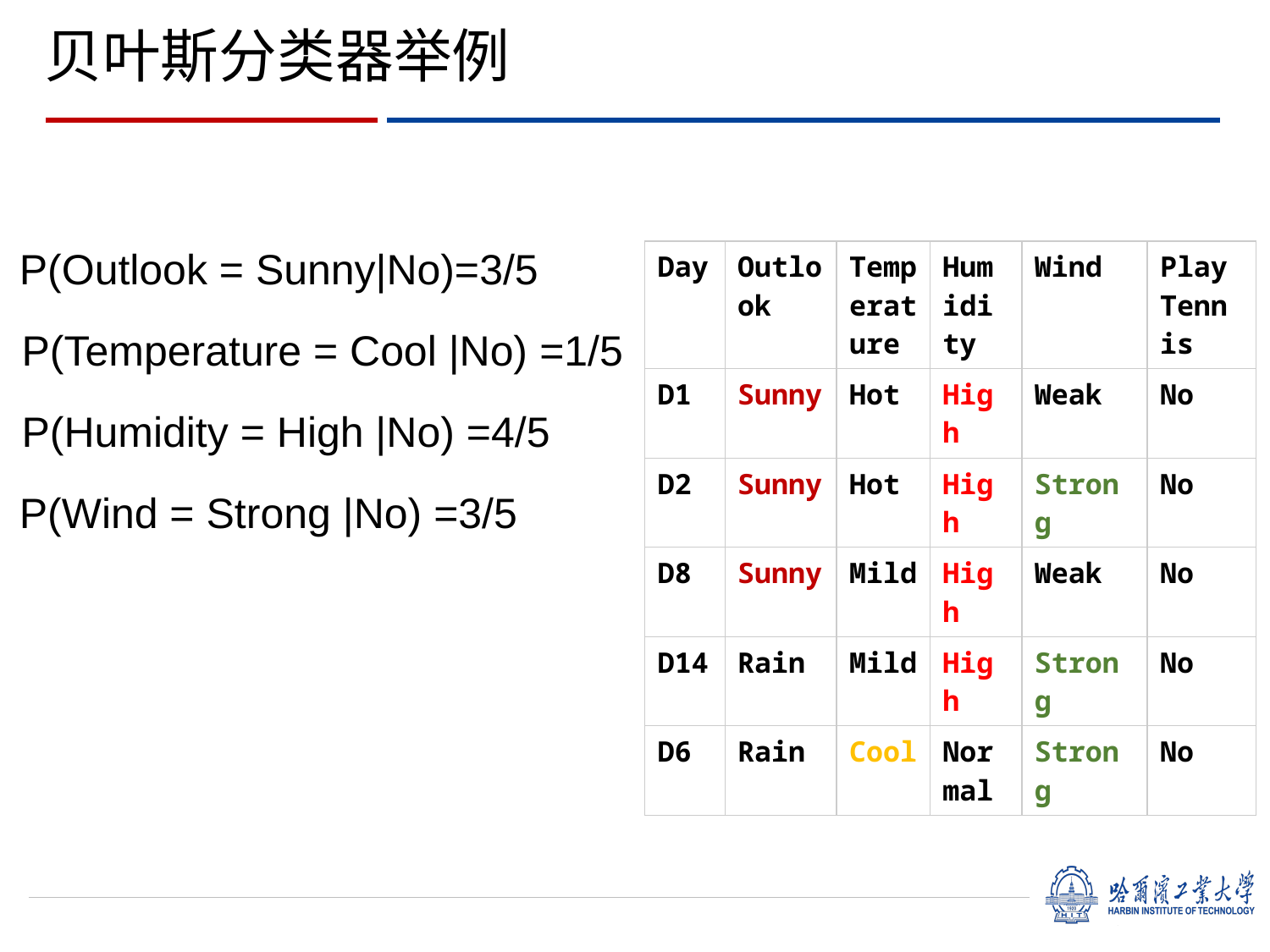

# 贝叶斯分类器举例
P(Outlook = Sunny|No)=3/5
| Day | Outlook | Temperature | Humidity | Wind | PlayTennis |
| --- | --- | --- | --- | --- | --- |
| D1 | Sunny | Hot | High | Weak | No |
| D2 | Sunny | Hot | High | Strong | No |
| D8 | Sunny | Mild | High | Weak | No |
| D14 | Rain | Mild | High | Strong | No |
| D6 | Rain | Cool | Normal | Strong | No |
P(Temperature = Cool |No) =1/5
P(Humidity = High |No) =4/5
P(Wind = Strong |No) =3/5